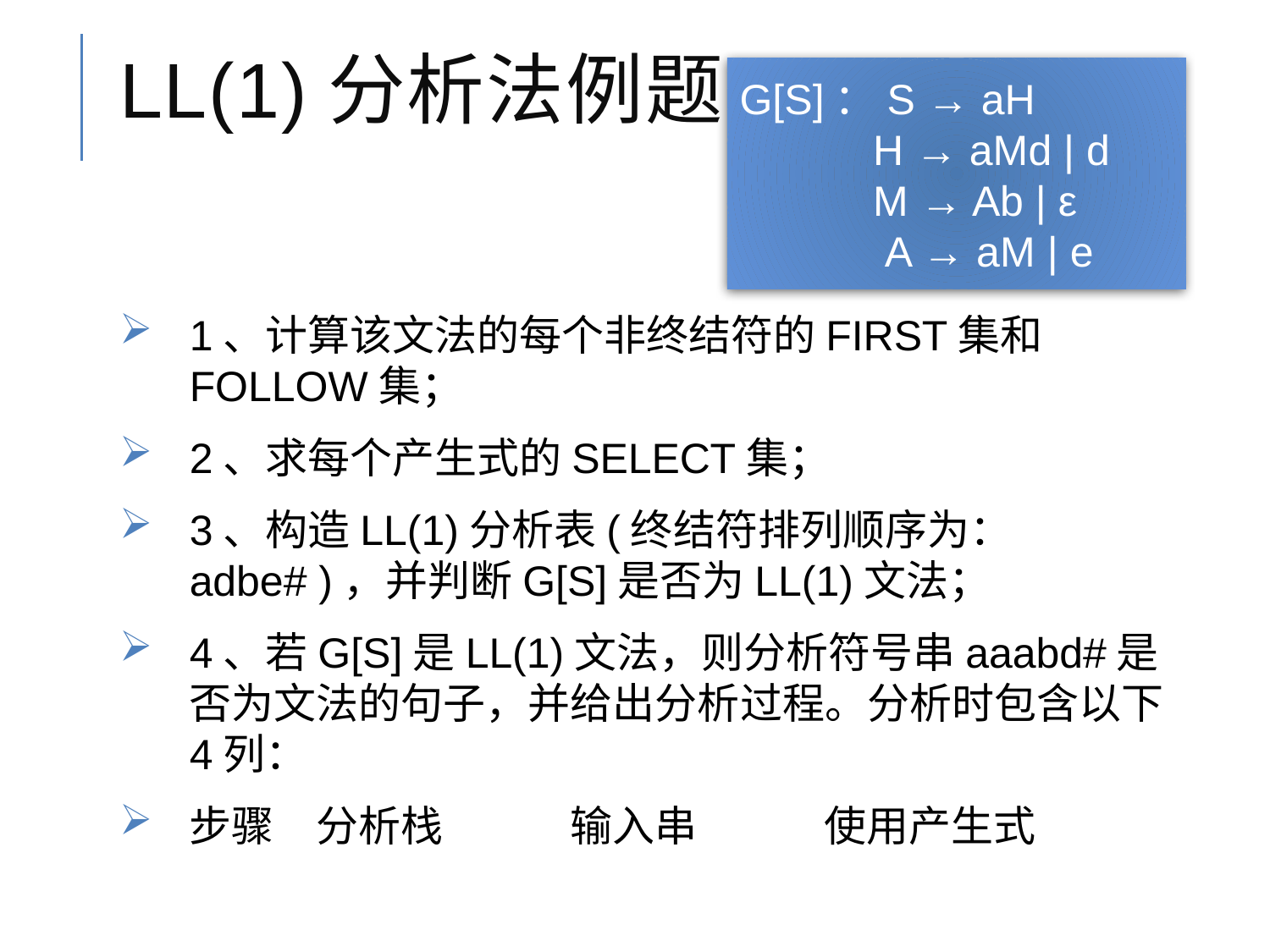

# LL(1)分析法例题
G[S]：S → aH
      H → aMd | d
      M → Ab | ε
       A → aM | e
1、计算该文法的每个非终结符的FIRST集和FOLLOW集；
2、求每个产生式的SELECT集；
3、构造LL(1)分析表(终结符排列顺序为：adbe# )，并判断G[S]是否为LL(1)文法；
4、若G[S]是LL(1)文法，则分析符号串aaabd#是否为文法的句子，并给出分析过程。分析时包含以下4列：
步骤	分析栈	输入串	使用产生式
14